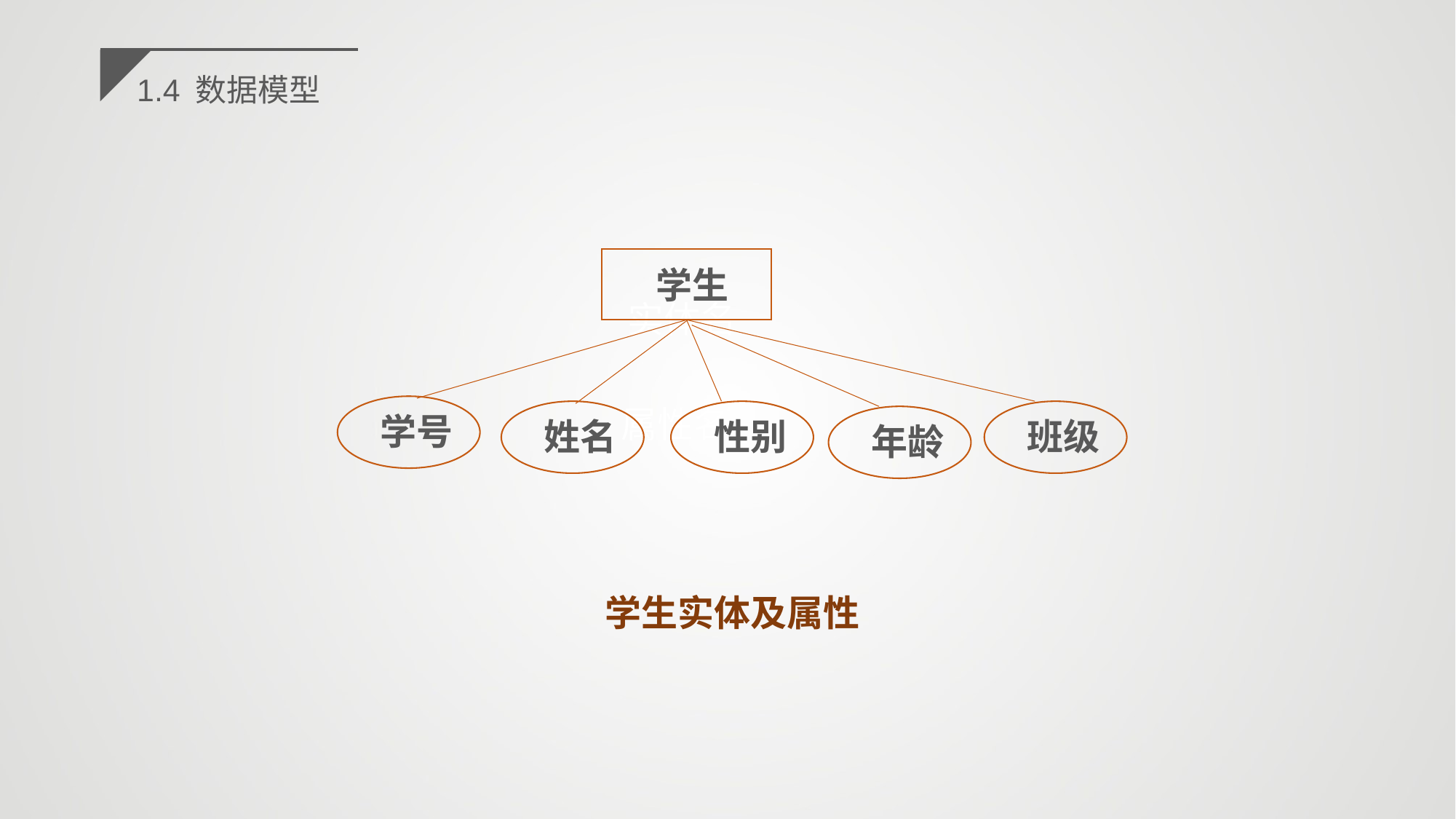

1.4 数据模型

学生
实体名

  学号
属性名

  姓名

  性别

  班级

  年龄

学生实体及属性